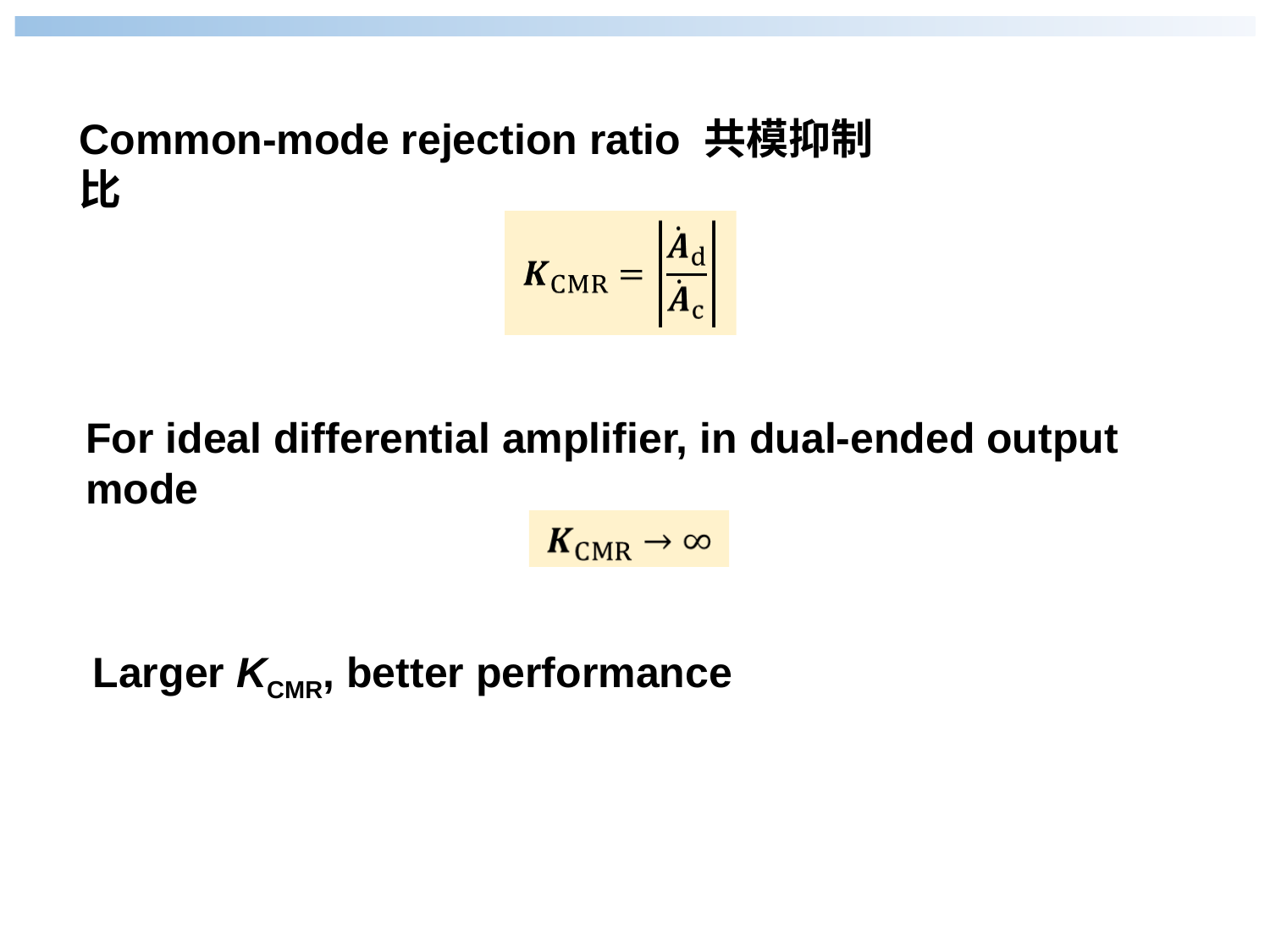

Common-mode rejection ratio 共模抑制比

For ideal differential amplifier, in dual-ended output mode

Larger KCMR, better performance